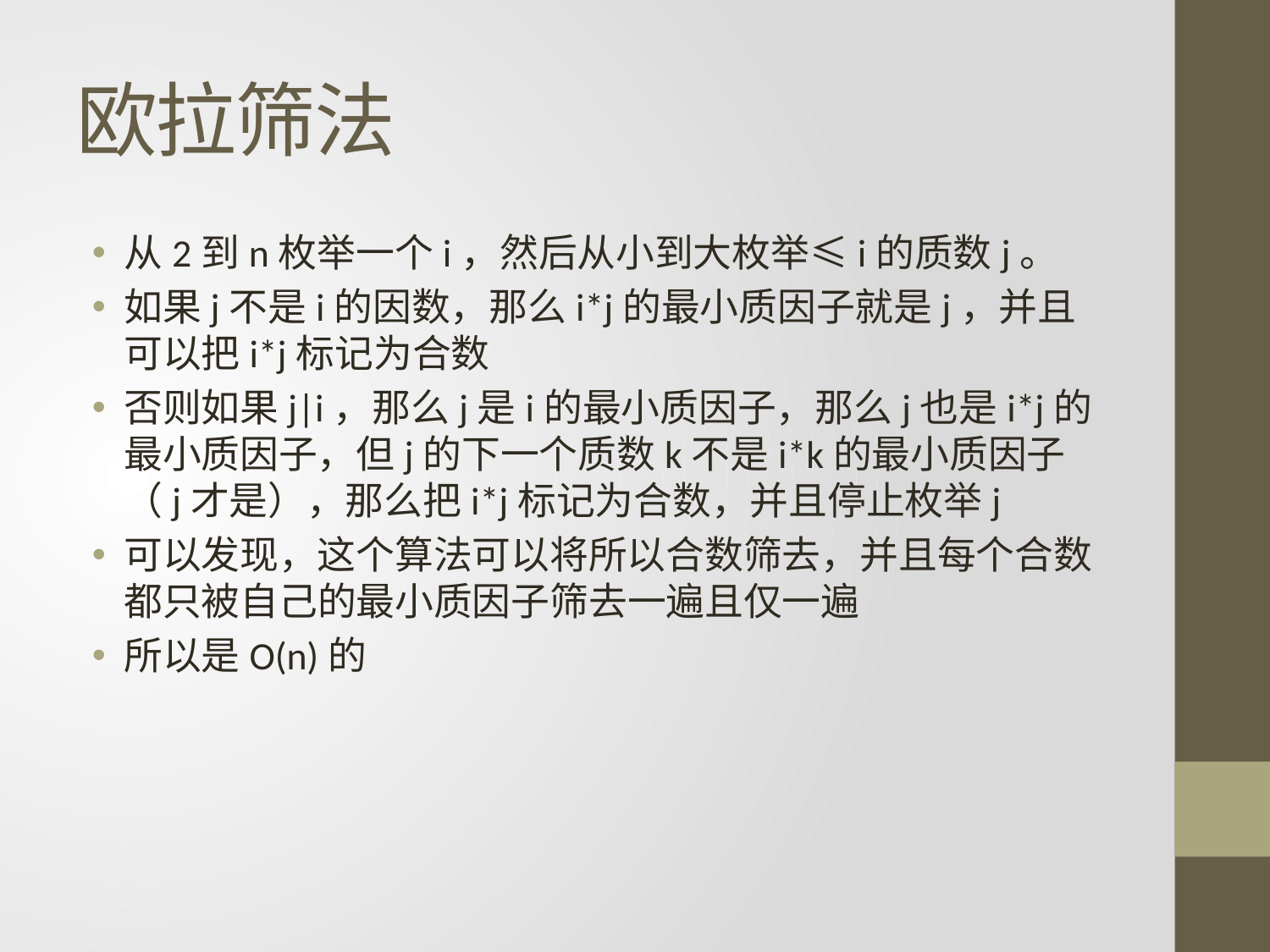

# 欧拉筛法
从2到n枚举一个i，然后从小到大枚举≤i的质数j。
如果j不是i的因数，那么i*j的最小质因子就是j，并且可以把i*j标记为合数
否则如果j|i，那么j是i的最小质因子，那么j也是i*j的最小质因子，但j的下一个质数k不是i*k的最小质因子（j才是），那么把i*j标记为合数，并且停止枚举j
可以发现，这个算法可以将所以合数筛去，并且每个合数都只被自己的最小质因子筛去一遍且仅一遍
所以是O(n)的